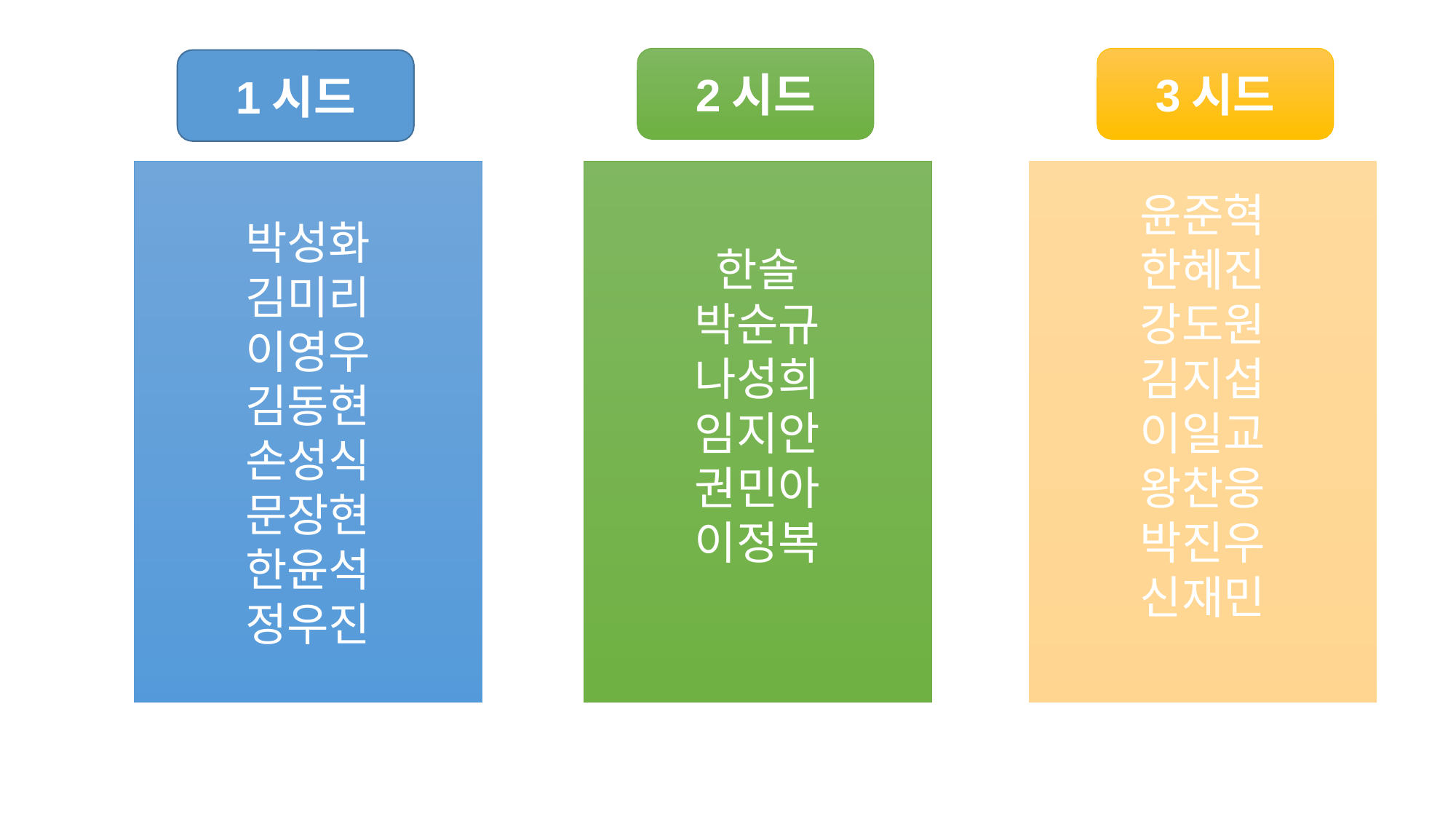

2시드
3시드
1시드
박성화
김미리
이영우
김동현
손성식
문장현
한윤석
정우진
한솔
박순규
나성희
임지안
권민아
이정복

윤준혁
한혜진
강도원
김지섭
이일교
왕찬웅
박진우
신재민